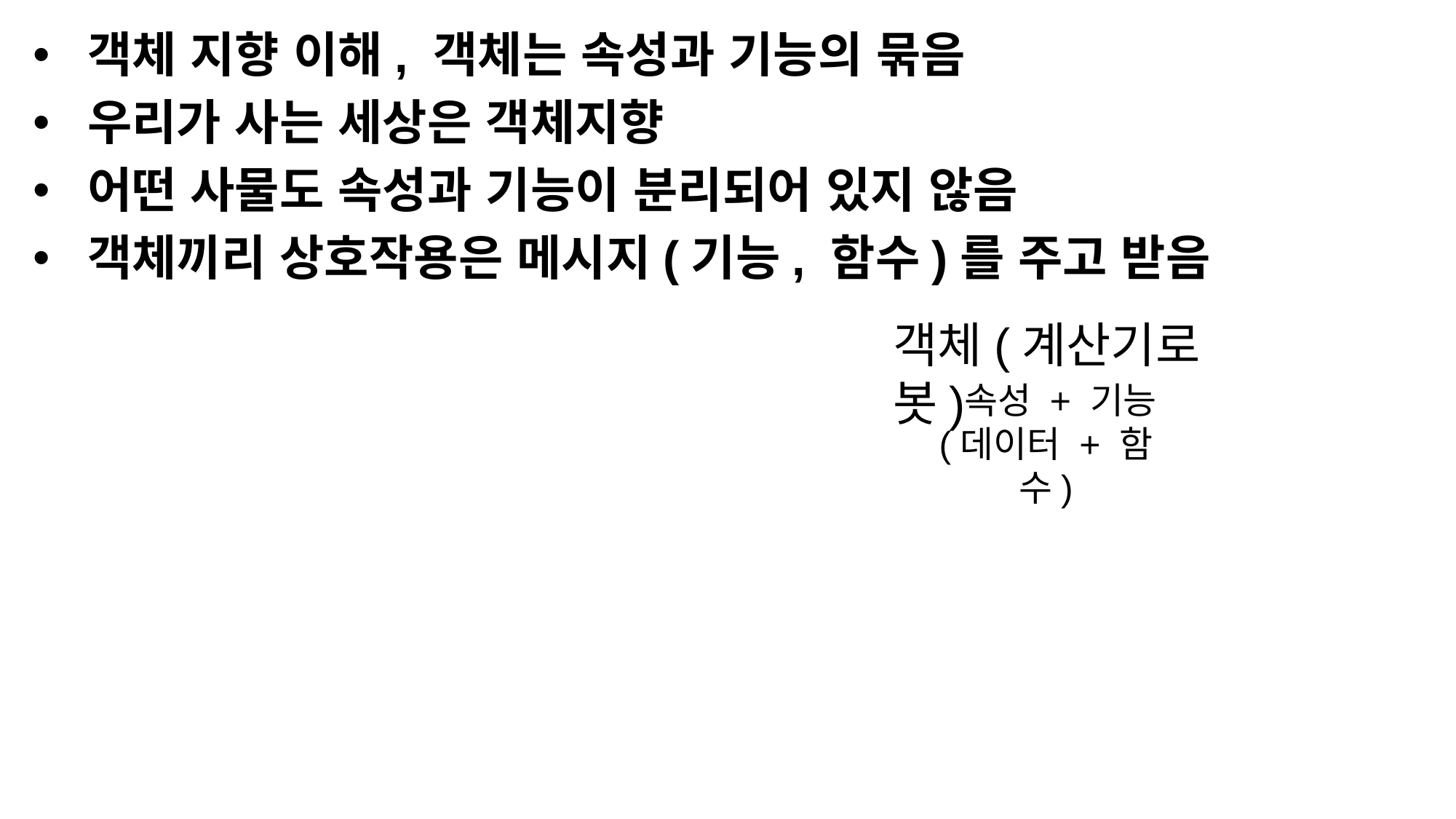

객체 지향 이해, 객체는 속성과 기능의 묶음
우리가 사는 세상은 객체지향
어떤 사물도 속성과 기능이 분리되어 있지 않음
객체끼리 상호작용은 메시지(기능, 함수)를 주고 받음
객체(계산기로봇)
  속성 + 기능
(데이터 + 함수)